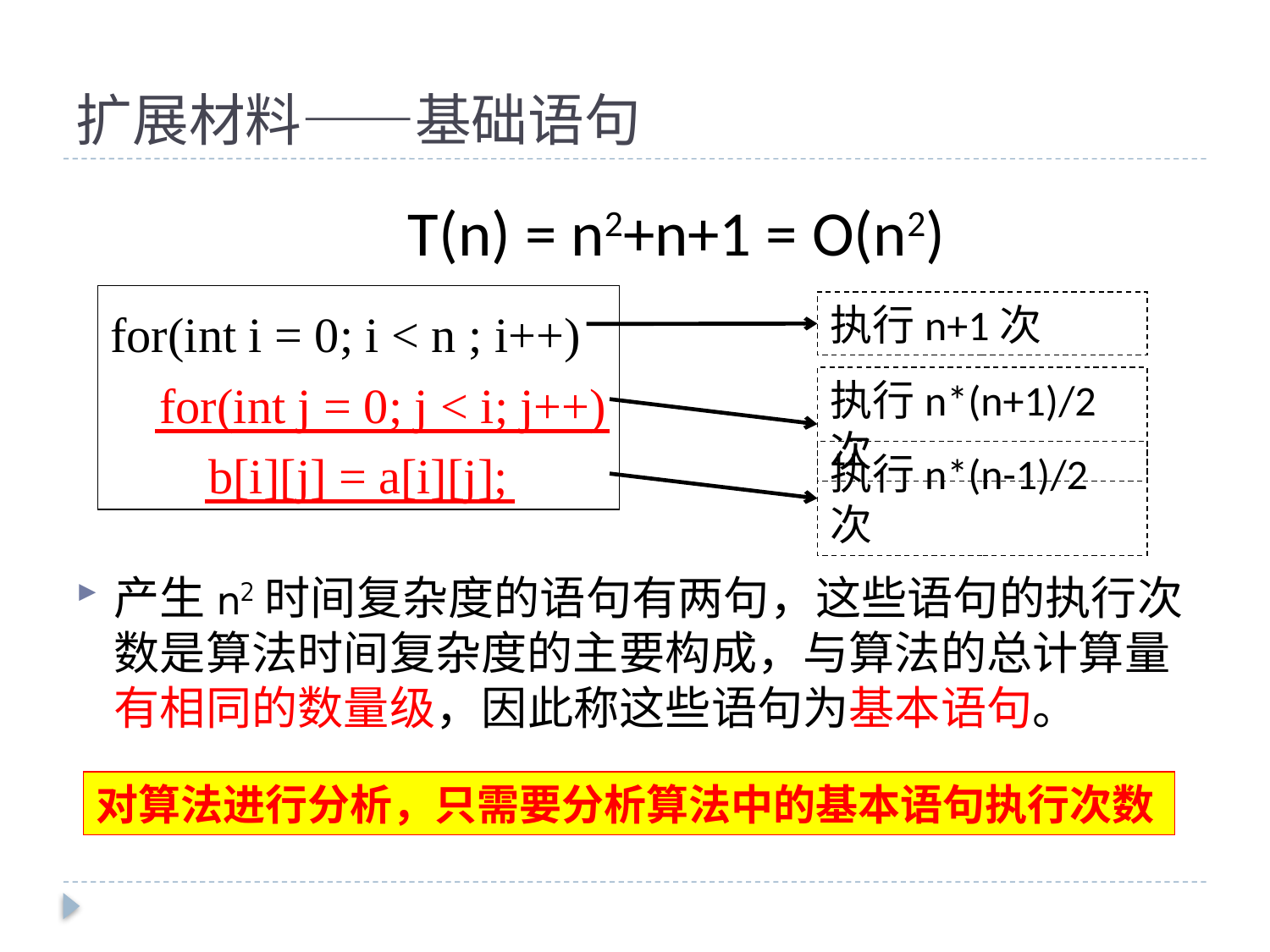

# 扩展材料——基础语句

产生n2时间复杂度的语句有两句，这些语句的执行次数是算法时间复杂度的主要构成，与算法的总计算量有相同的数量级，因此称这些语句为基本语句。
T(n) = n2+n+1 = O(n2)
for(int i = 0; i < n ; i++)
    for(int j = 0; j < i; j++)
        b[i][j] = a[i][j];
执行n+1次
执行n*(n+1)/2次
执行n*(n-1)/2次
对算法进行分析，只需要分析算法中的基本语句执行次数